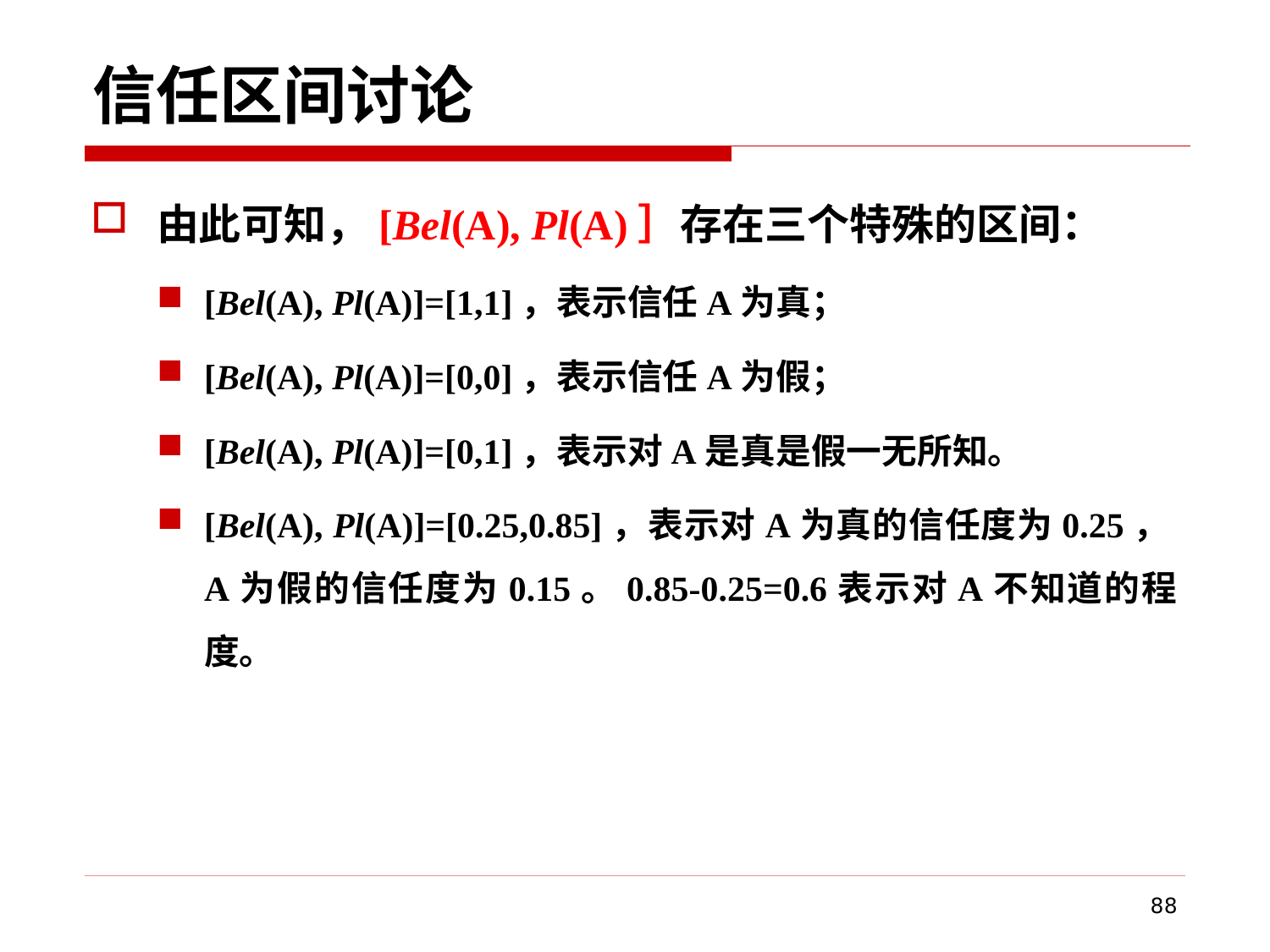

# 信任区间讨论
由此可知，[Bel(A), Pl(A)］存在三个特殊的区间：
[Bel(A), Pl(A)]=[1,1]，表示信任A为真；
[Bel(A), Pl(A)]=[0,0]，表示信任A为假；
[Bel(A), Pl(A)]=[0,1]，表示对A是真是假一无所知。
[Bel(A), Pl(A)]=[0.25,0.85]，表示对A为真的信任度为0.25，A为假的信任度为0.15。0.85-0.25=0.6表示对A不知道的程度。
88